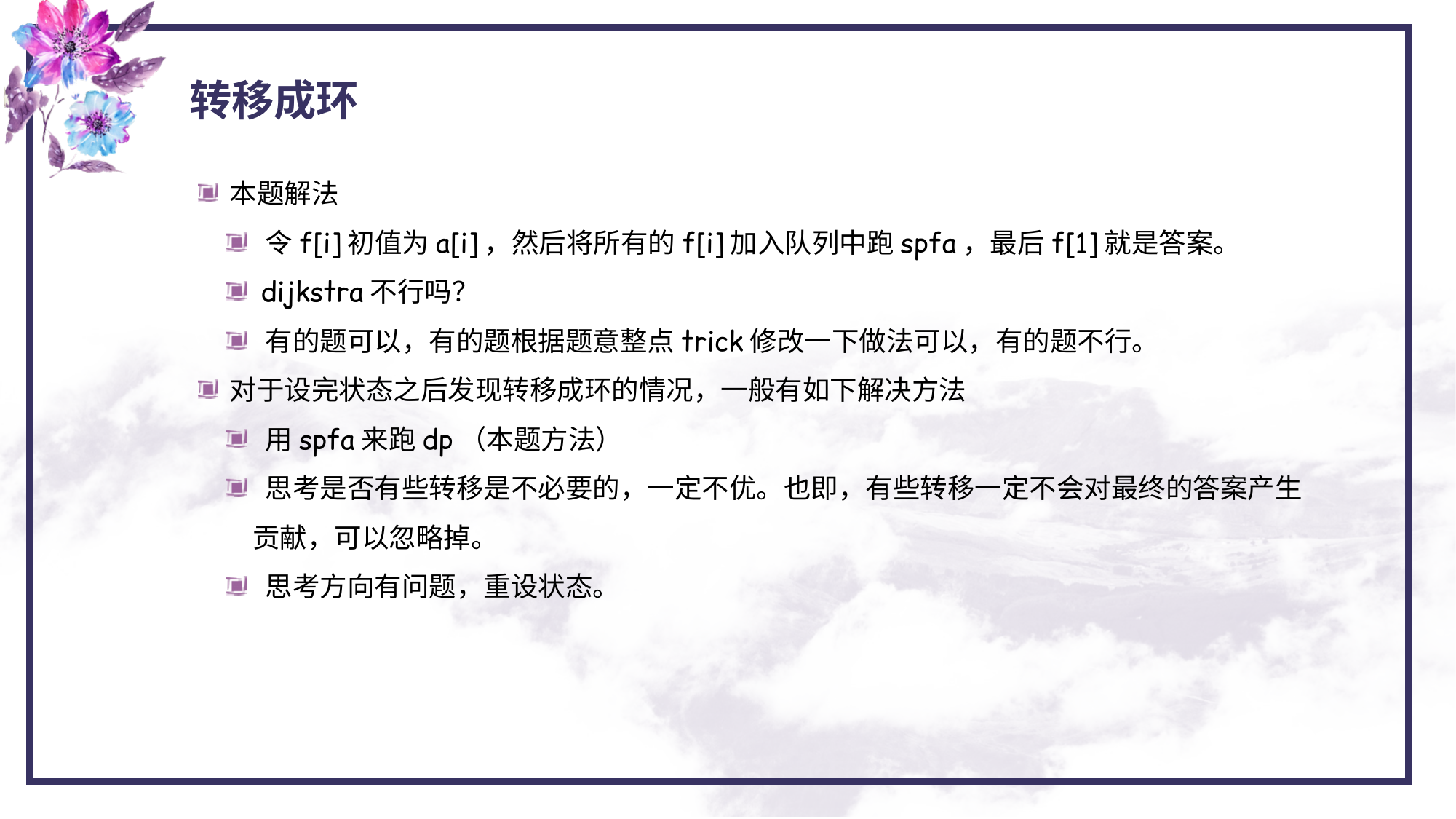

转移成环
 本题解法
 令f[i]初值为a[i]，然后将所有的f[i]加入队列中跑spfa，最后f[1]就是答案。
 dijkstra不行吗？
 有的题可以，有的题根据题意整点trick修改一下做法可以，有的题不行。
 对于设完状态之后发现转移成环的情况，一般有如下解决方法
 用spfa来跑dp（本题方法）
 思考是否有些转移是不必要的，一定不优。也即，有些转移一定不会对最终的答案产生贡献，可以忽略掉。
 思考方向有问题，重设状态。